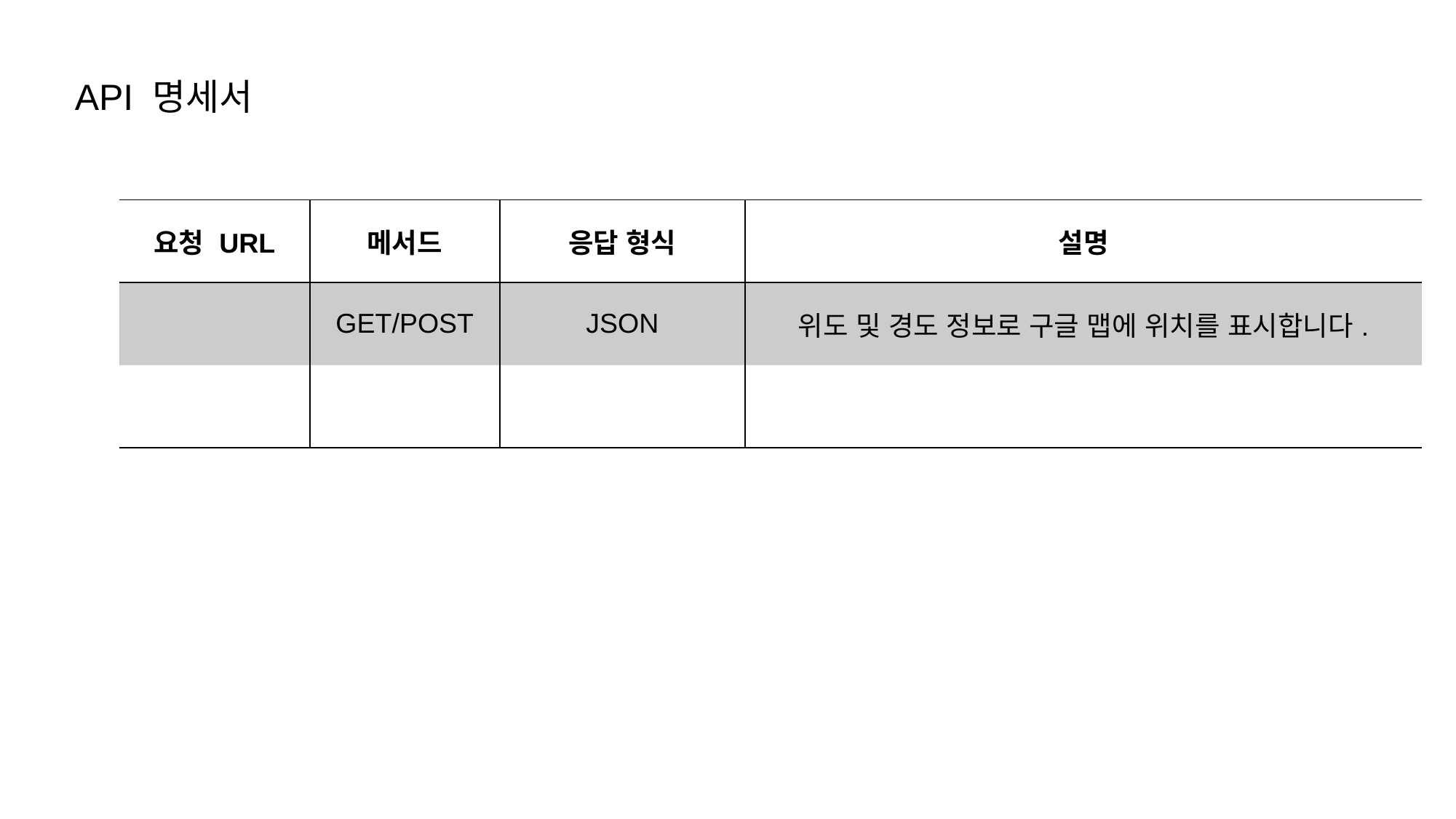

API 명세서
| 요청 URL | 메서드 | 응답 형식 | 설명 |
| --- | --- | --- | --- |
|  | GET/POST | JSON | 위도 및 경도 정보로 구글 맵에 위치를 표시합니다. |
|  |  |  |  |